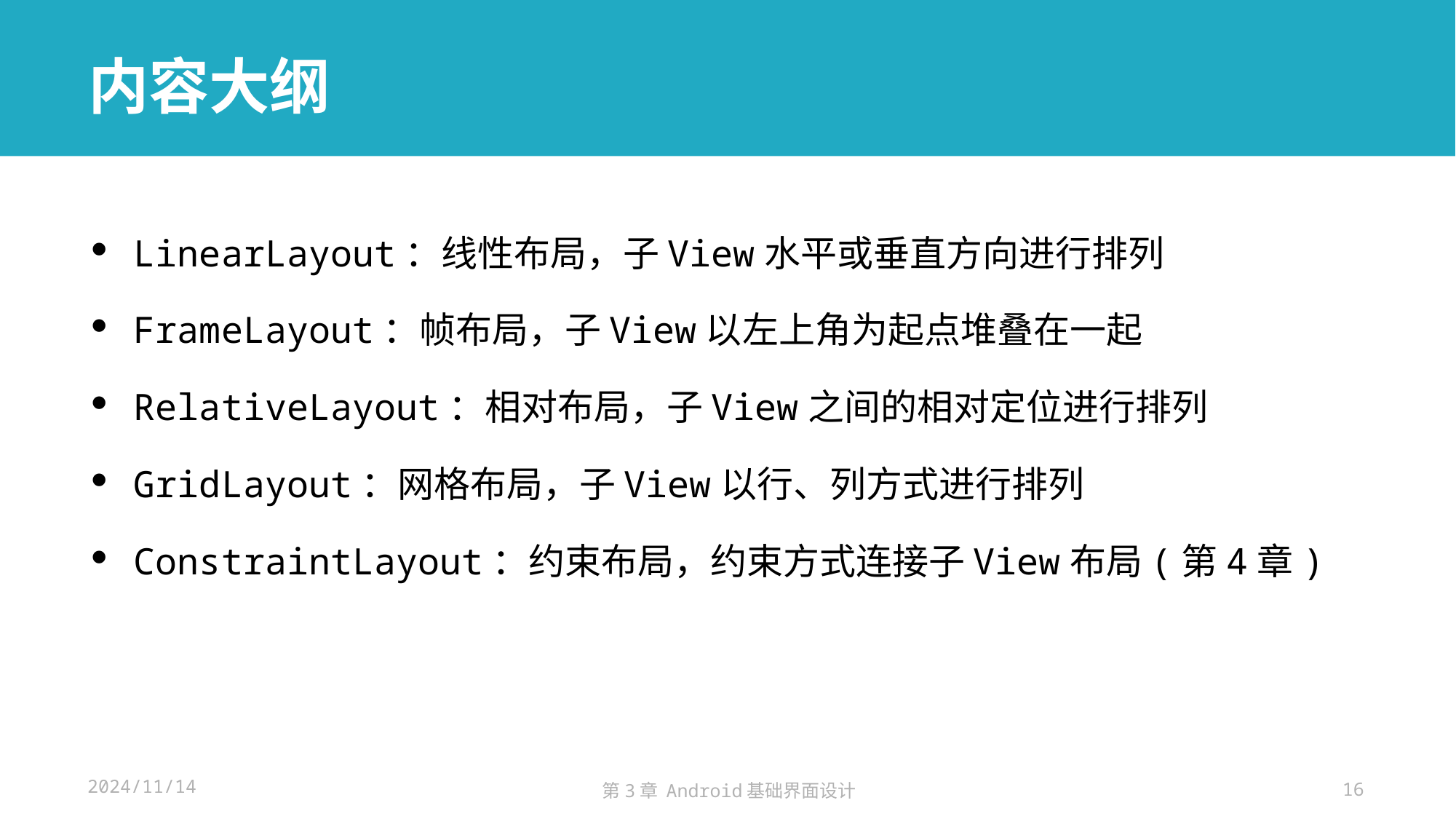

# 内容大纲
LinearLayout：线性布局，子View水平或垂直方向进行排列
FrameLayout：帧布局，子View以左上角为起点堆叠在一起
RelativeLayout：相对布局，子View之间的相对定位进行排列
GridLayout：网格布局，子View以行、列方式进行排列
ConstraintLayout：约束布局，约束方式连接子View布局(第4章)
2024/11/14
第3章 Android基础界面设计
16